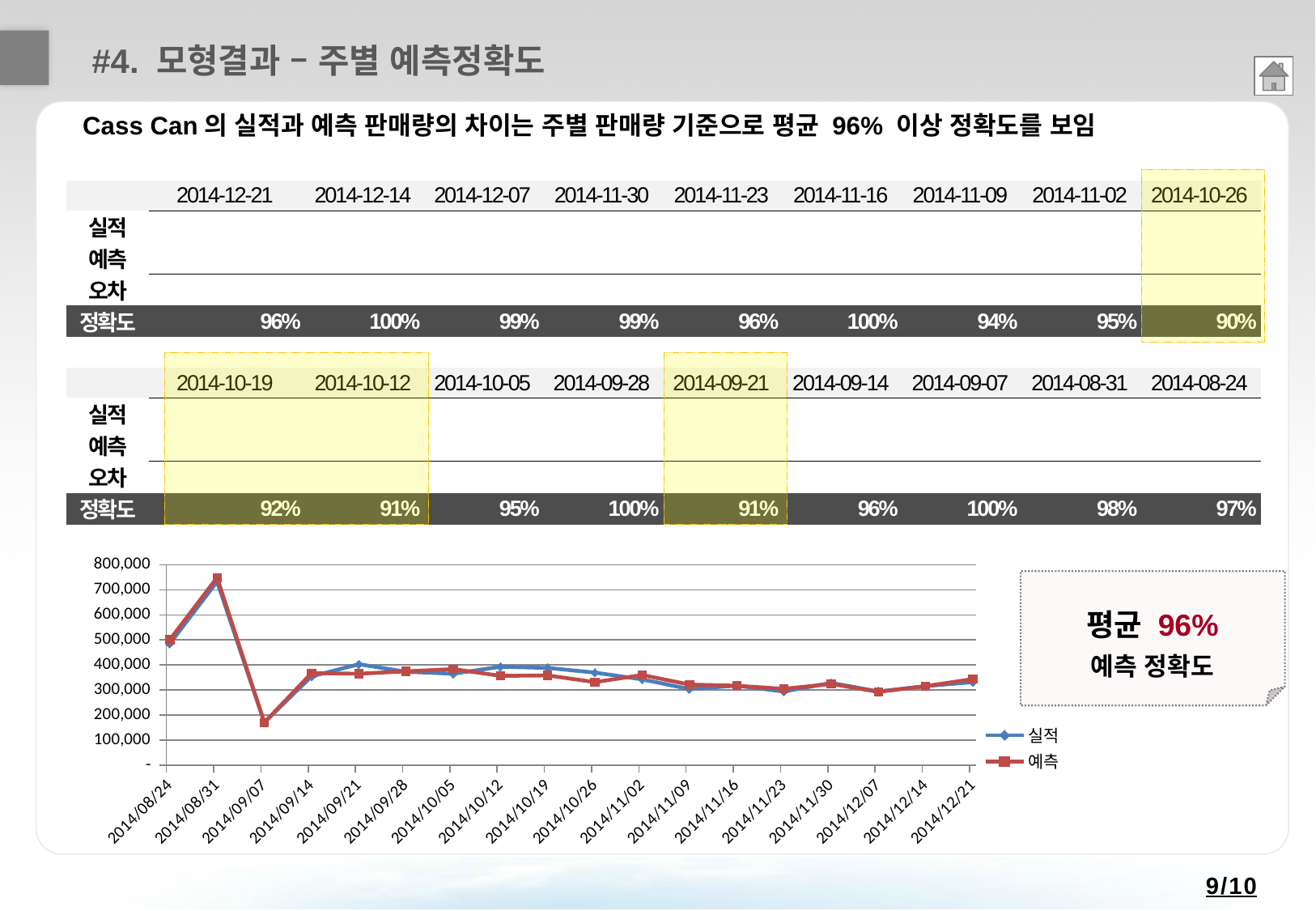

#4. 모형결과 – 주별 예측정확도

Cass Can의 실적과 예측 판매량의 차이는 주별 판매량 기준으로 평균 96% 이상 정확도를 보임

|  | 2014-12-21 | 2014-12-14 | 2014-12-07 | 2014-11-30 | 2014-11-23 | 2014-11-16 | 2014-11-09 | 2014-11-02 | 2014-10-26 |
| --- | --- | --- | --- | --- | --- | --- | --- | --- | --- |
| 실적 |  |  |  |  |  |  |  |  |  |
| 예측 |  |  |  |  |  |  |  |  |  |
| 오차 |  |  |  |  |  |  |  |  |  |
| 정확도 | 96% | 100% | 99% | 99% | 96% | 100% | 94% | 95% | 90% |
|  |  |  |  |  |  |  |  |  |  |
|  | 2014-10-19 | 2014-10-12 | 2014-10-05 | 2014-09-28 | 2014-09-21 | 2014-09-14 | 2014-09-07 | 2014-08-31 | 2014-08-24 |
| 실적 |  |  |  |  |  |  |  |  |  |
| 예측 |  |  |  |  |  |  |  |  |  |
| 오차 |  |  |  |  |  |  |  |  |  |
| 정확도 | 92% | 91% | 95% | 100% | 91% | 96% | 100% | 98% | 97% |

### Chart

| Category | 실적 | 예측 |
|---|---|---|
| 41875 | 484925.496 | 500572.197658567 |
| 41882 | 732774.1919999991 | 748745.880472447 |
| 41889 | 171055.49399999998 | 170271.39675605076 |
| 41896 | 354423.8579999999 | 367489.756889747 |
| 41903 | 403076.11199999985 | 365241.962116102 |
| 41910 | 372880.62 | 374484.68134302966 |
| 41917 | 365203.05799999984 | 383741.43660972174 |
| 41924 | 393001.762 | 356549.194524547 |
| 41931 | 388226.553 | 358249.690431106 |
| 41938 | 369493.979 | 331614.293245888 |
| 41945 | 342394.22300000046 | 360054.07551279647 |
| 41952 | 303978.2040000002 | 321822.787511403 |
| 41959 | 317306.028 | 317263.403024477 |
| 41966 | 294295.56 | 304648.262271267 |
| 41973 | 328654.395 | 324637.19366247166 |
| 41980 | 294371.12 | 292788.602993323 |
| 41987 | 315539.80799999984 | 315855.4374759045 |
| 41994 | 331705.2250000002 | 343857.459430629 |
평균 96%
예측 정확도
9/10